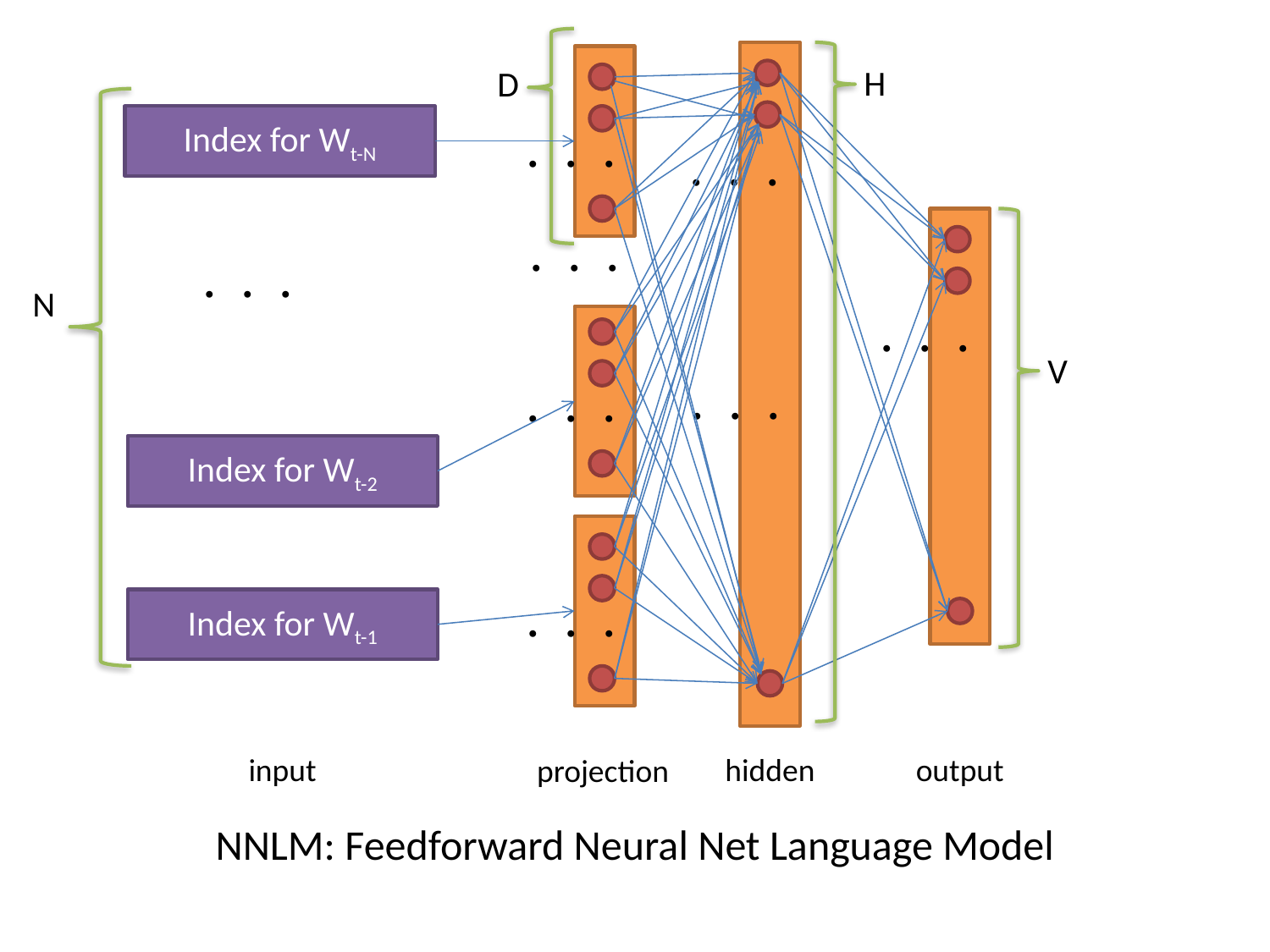

H
D

Index for Wt-N
・・・
・・・

・・・
・・・

N

・・・
V

・・・
・・・
Index for Wt-2

Index for Wt-1

・・・

output
input
hidden
projection
NNLM: Feedforward Neural Net Language Model